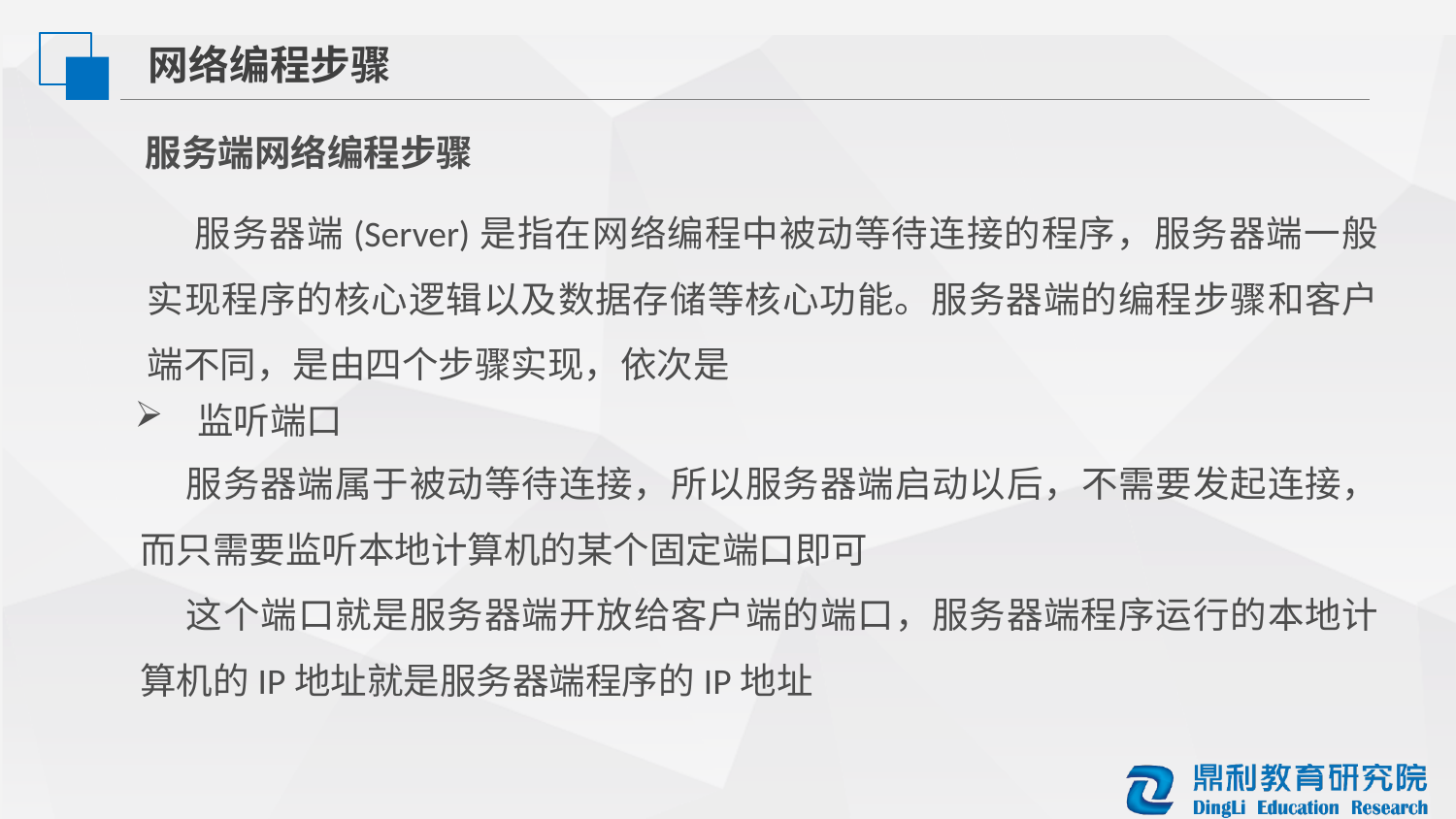

网络编程步骤
服务端网络编程步骤
    服务器端(Server)是指在网络编程中被动等待连接的程序，服务器端一般实现程序的核心逻辑以及数据存储等核心功能。服务器端的编程步骤和客户端不同，是由四个步骤实现，依次是
 监听端口
    服务器端属于被动等待连接，所以服务器端启动以后，不需要发起连接，而只需要监听本地计算机的某个固定端口即可
    这个端口就是服务器端开放给客户端的端口，服务器端程序运行的本地计算机的IP地址就是服务器端程序的IP地址